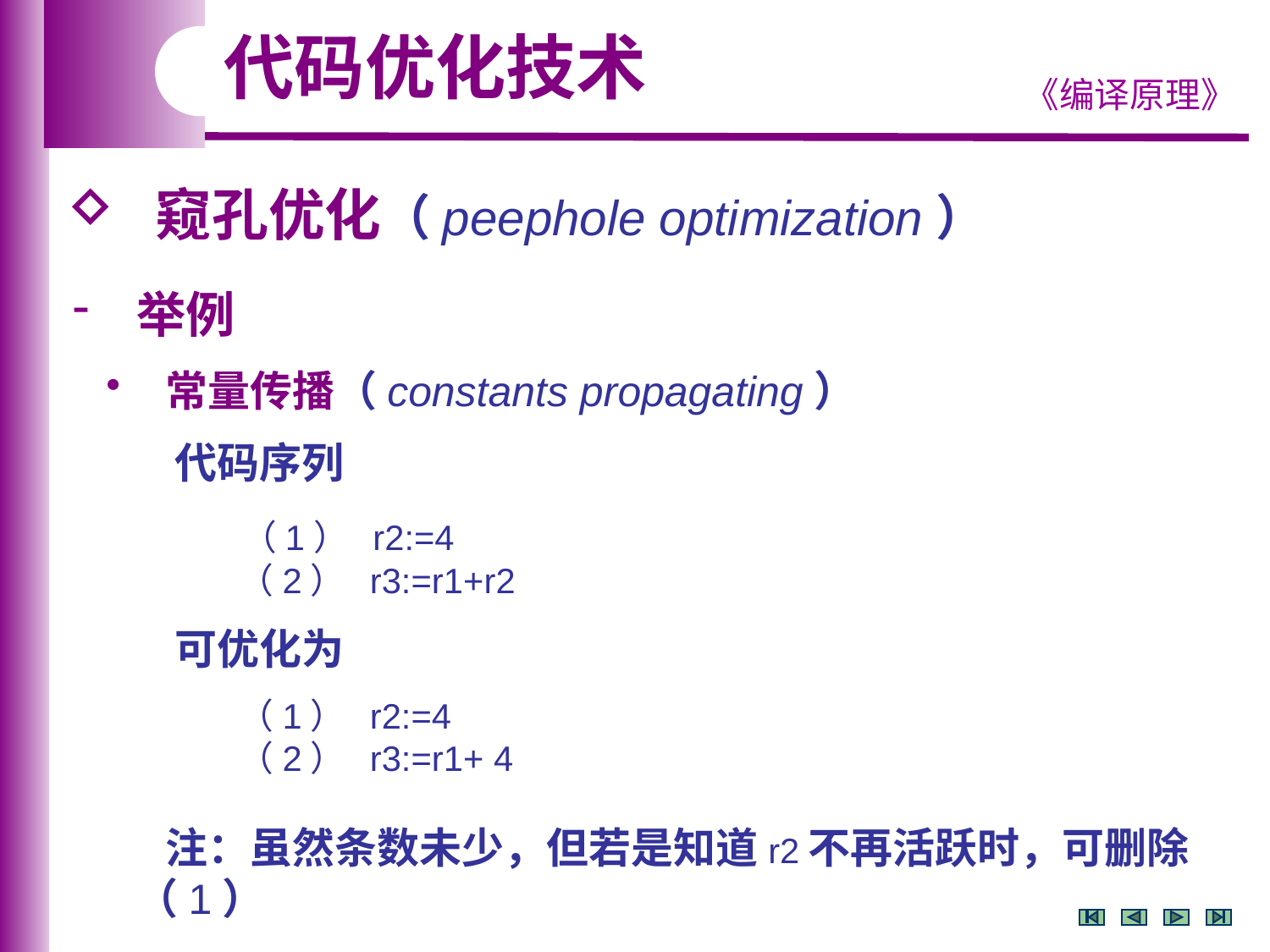

代码优化技术
  窥孔优化（peephole optimization）
  举例

  常量传播（constants propagating）

   代码序列

          （1）  r2:=4
            （2）  r3:=r1+r2

   可优化为

            （1）  r2:=4
            （2）  r3:=r1+ 4

  注：虽然条数未少，但若是知道r2不再活跃时，可删除（1）